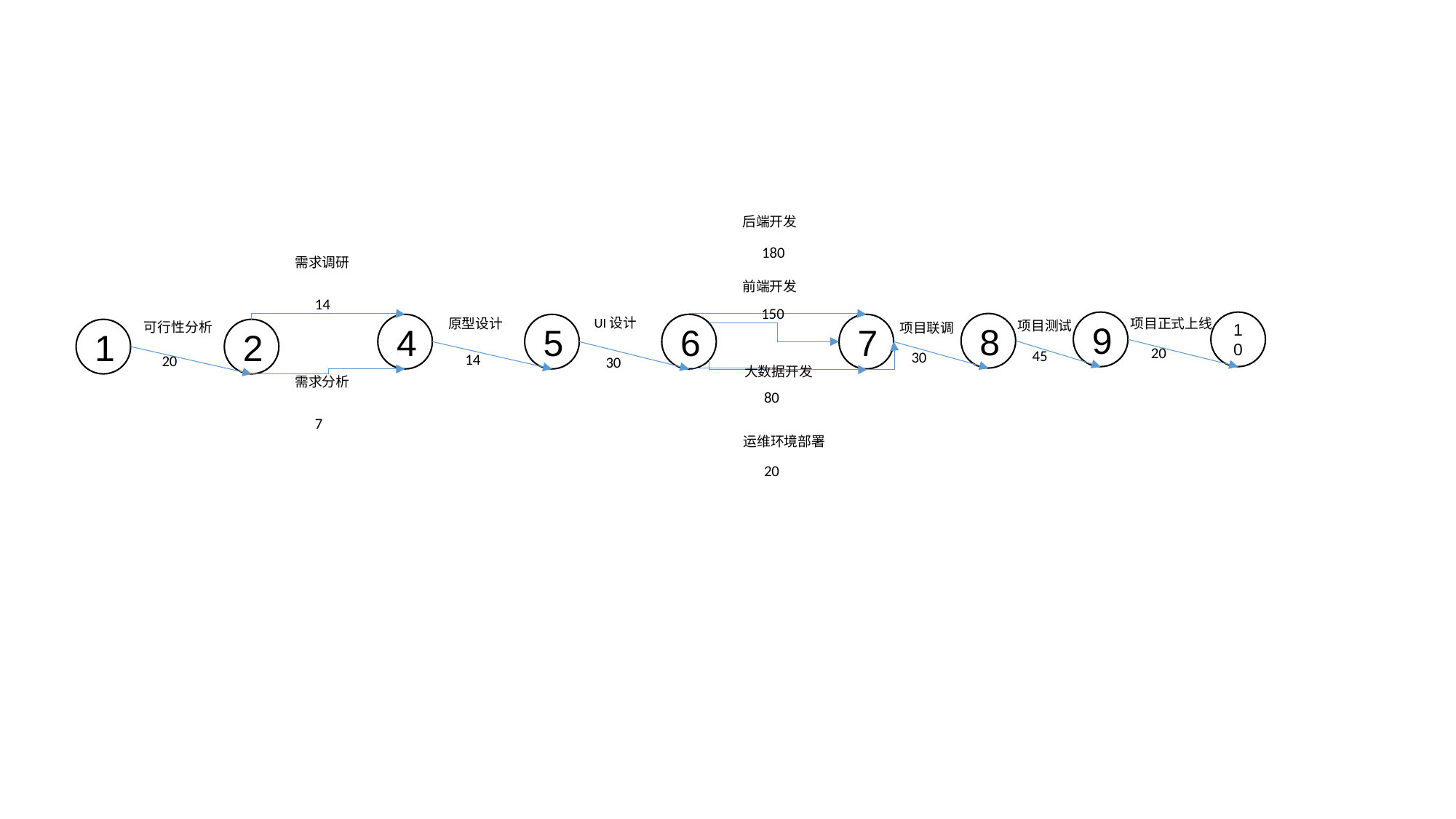

后端开发
180
需求调研
前端开发
14
150
UI设计
原型设计
项目正式上线
项目测试
9
10
可行性分析
8
项目联调
4
5
6
7
1
2
20
45
30
14
20
30
大数据开发
需求分析
80
7
运维环境部署
20